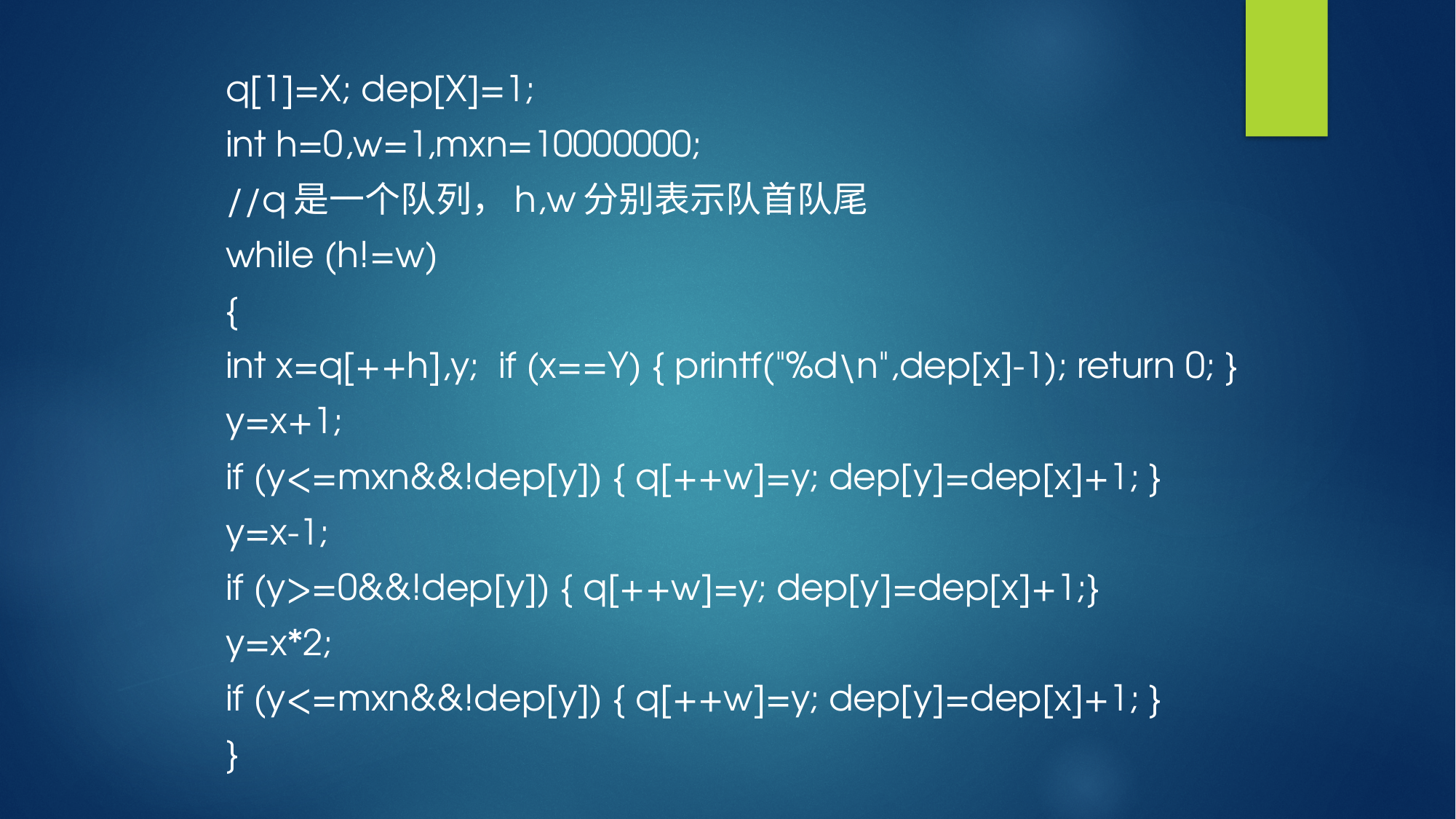

q[1]=X; dep[X]=1;
	int h=0,w=1,mxn=10000000;
	//q是一个队列，h,w分别表示队首队尾
	while (h!=w)
	{
		int x=q[++h],y;  if (x==Y) { printf("%d\n",dep[x]-1); return 0; }
		y=x+1;
		if (y<=mxn&&!dep[y]) { q[++w]=y; dep[y]=dep[x]+1; }
		y=x-1;
		if (y>=0&&!dep[y]) { q[++w]=y; dep[y]=dep[x]+1;}
		y=x*2;
		if (y<=mxn&&!dep[y]) { q[++w]=y; dep[y]=dep[x]+1; }
	}